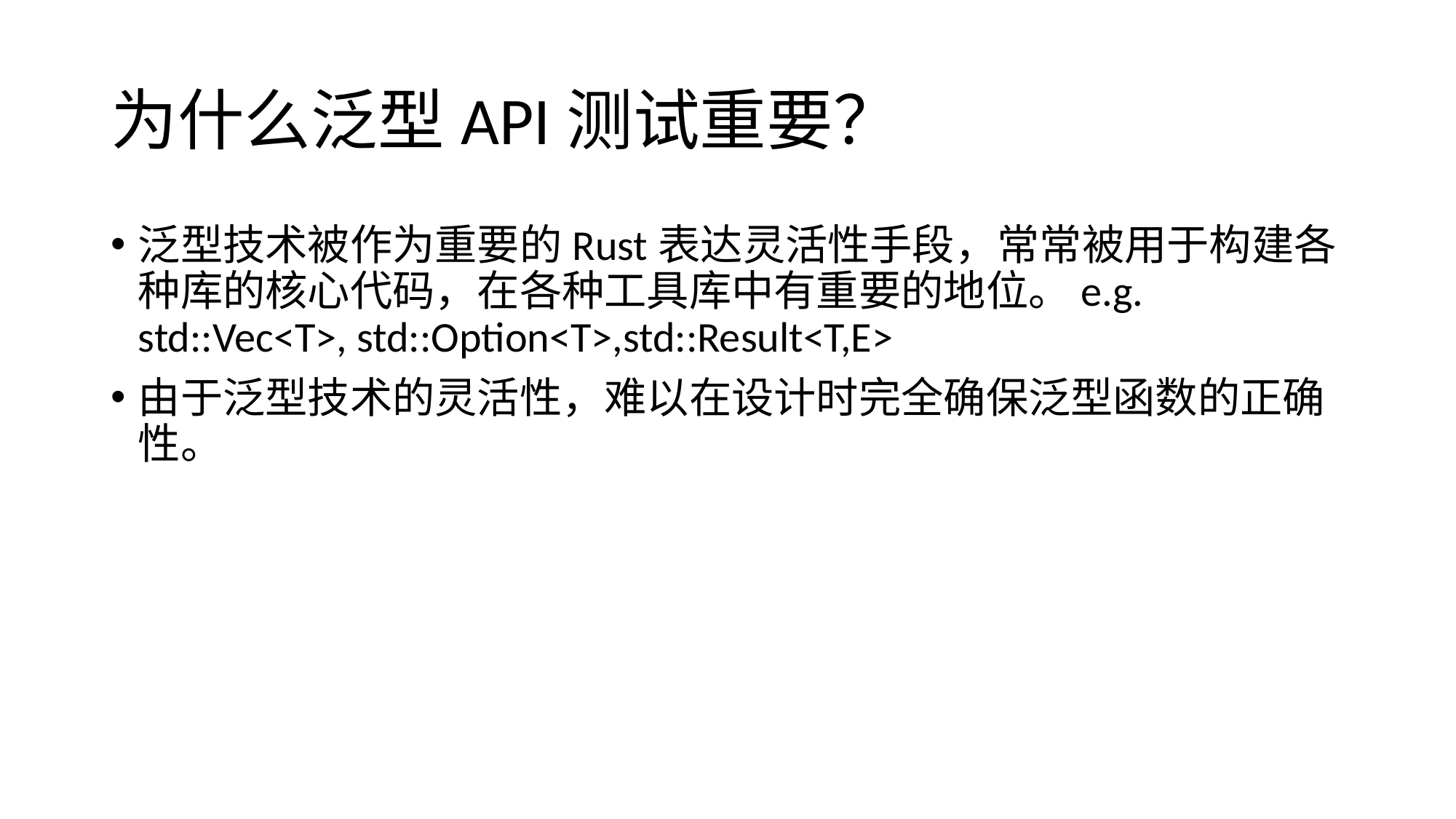

# 为什么泛型API测试重要？
泛型技术被作为重要的Rust表达灵活性手段，常常被用于构建各种库的核心代码，在各种工具库中有重要的地位。e.g. std::Vec<T>, std::Option<T>,std::Result<T,E>
由于泛型技术的灵活性，难以在设计时完全确保泛型函数的正确性。